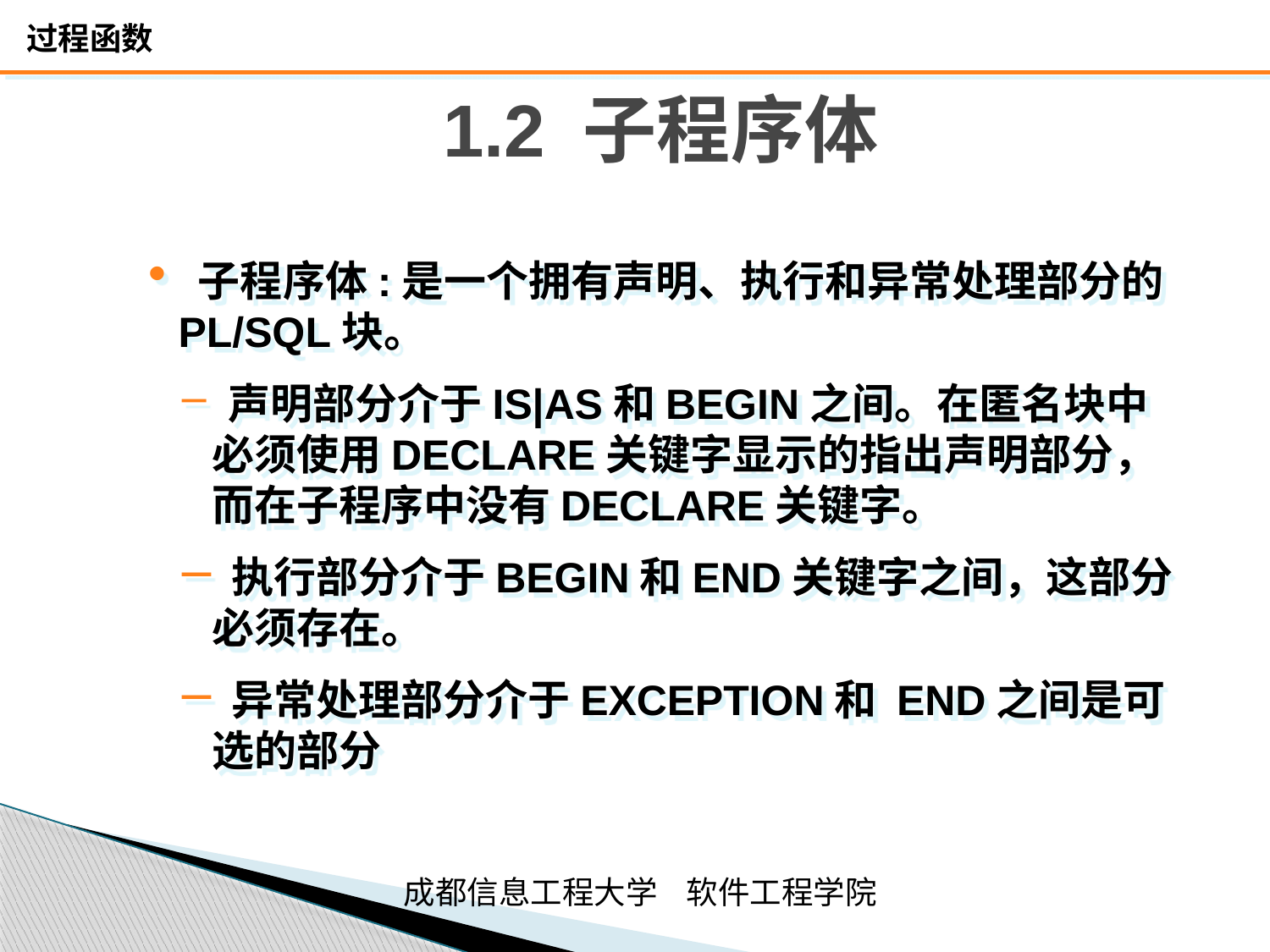

# 1.2 子程序体
 子程序体:是一个拥有声明、执行和异常处理部分的PL/SQL块。
 声明部分介于IS|AS和BEGIN之间。在匿名块中必须使用DECLARE关键字显示的指出声明部分，而在子程序中没有DECLARE关键字。
 执行部分介于BEGIN和END关键字之间，这部分必须存在。
 异常处理部分介于EXCEPTION和 END之间是可选的部分